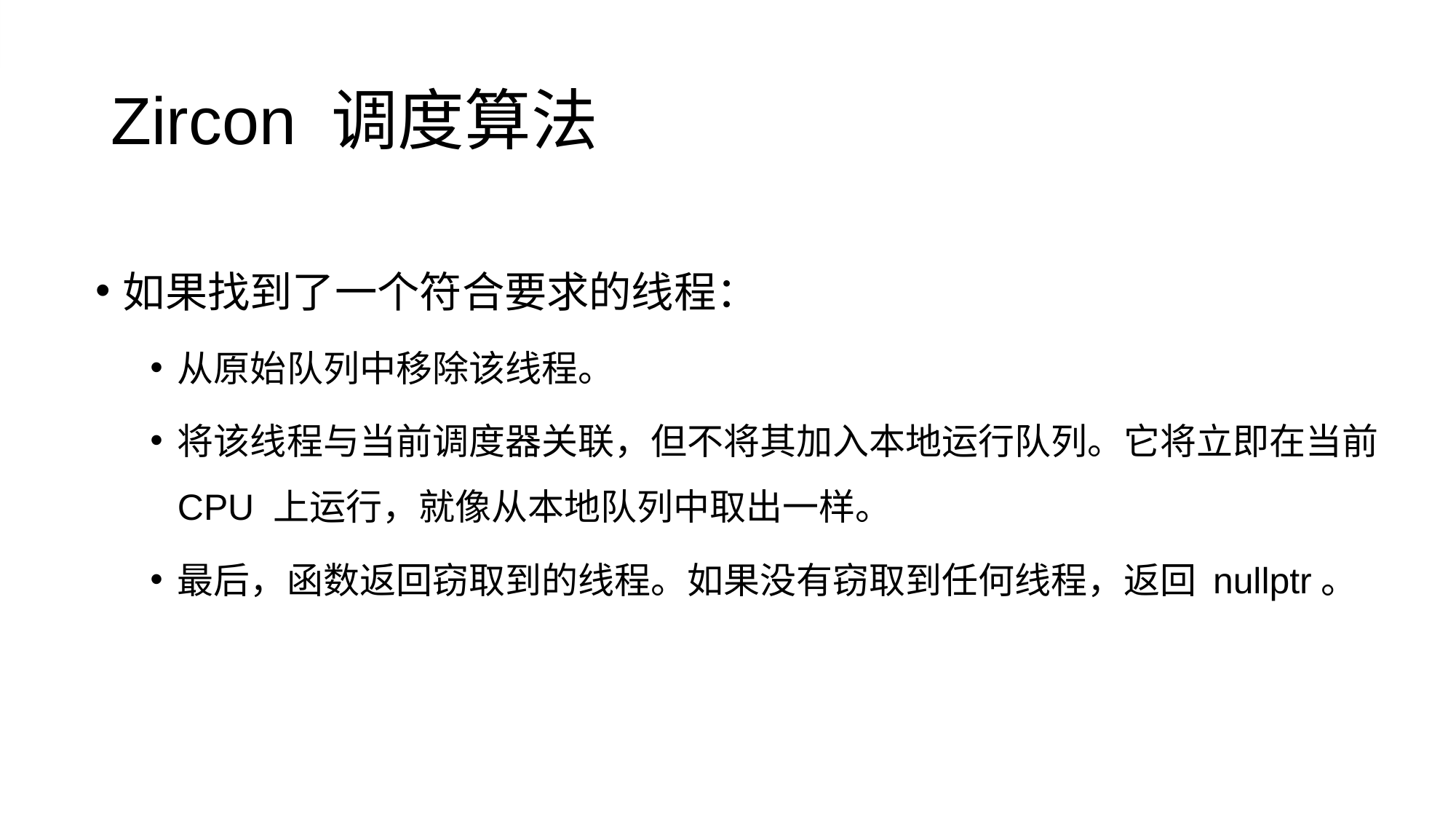

# Zircon 调度算法

如果找到了一个符合要求的线程：
从原始队列中移除该线程。
将该线程与当前调度器关联，但不将其加入本地运行队列。它将立即在当前 CPU 上运行，就像从本地队列中取出一样。
最后，函数返回窃取到的线程。如果没有窃取到任何线程，返回 nullptr。